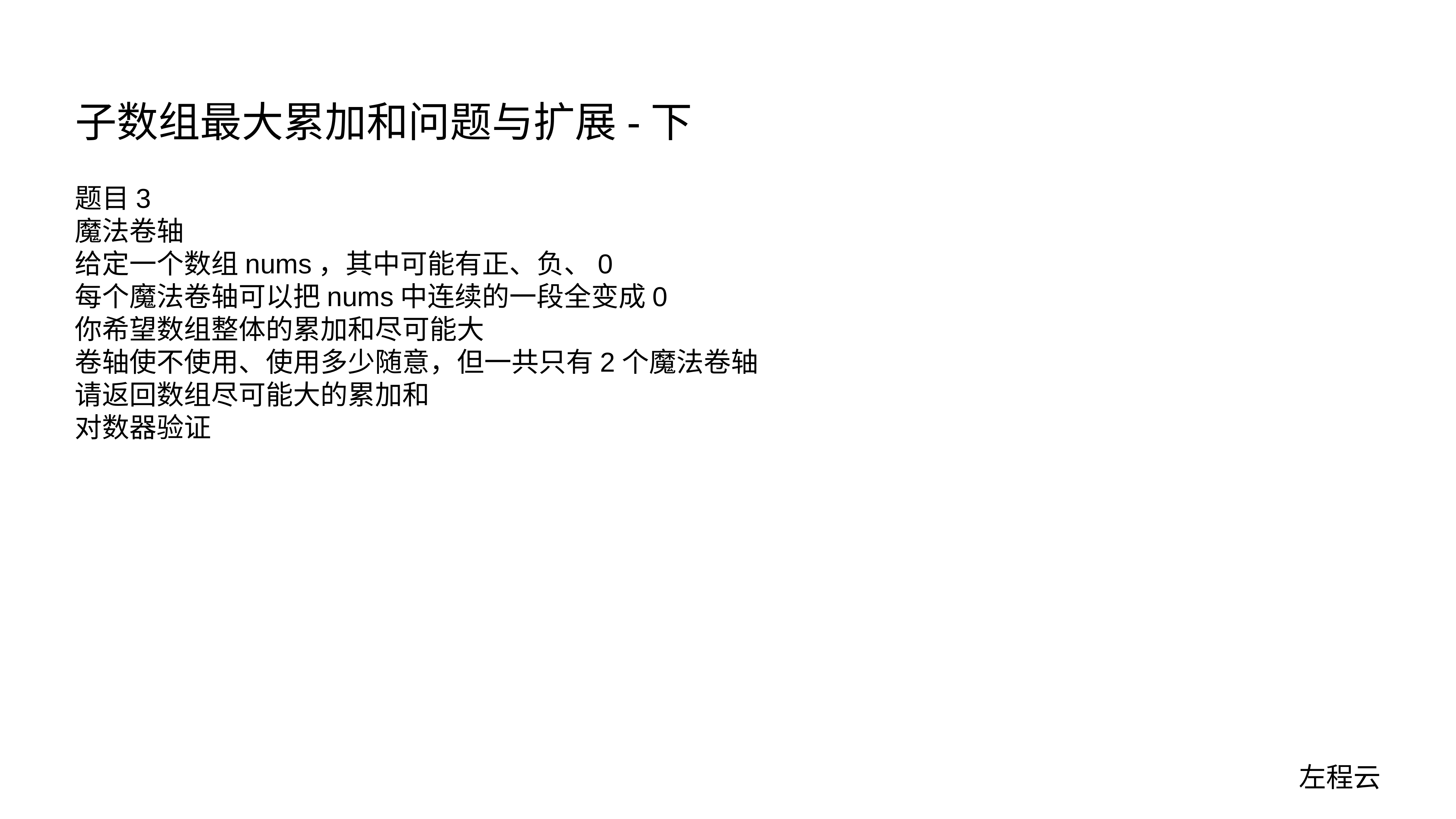

# 子数组最大累加和问题与扩展-下
题目3
魔法卷轴
给定一个数组nums，其中可能有正、负、0
每个魔法卷轴可以把nums中连续的一段全变成0
你希望数组整体的累加和尽可能大
卷轴使不使用、使用多少随意，但一共只有2个魔法卷轴
请返回数组尽可能大的累加和
对数器验证
左程云